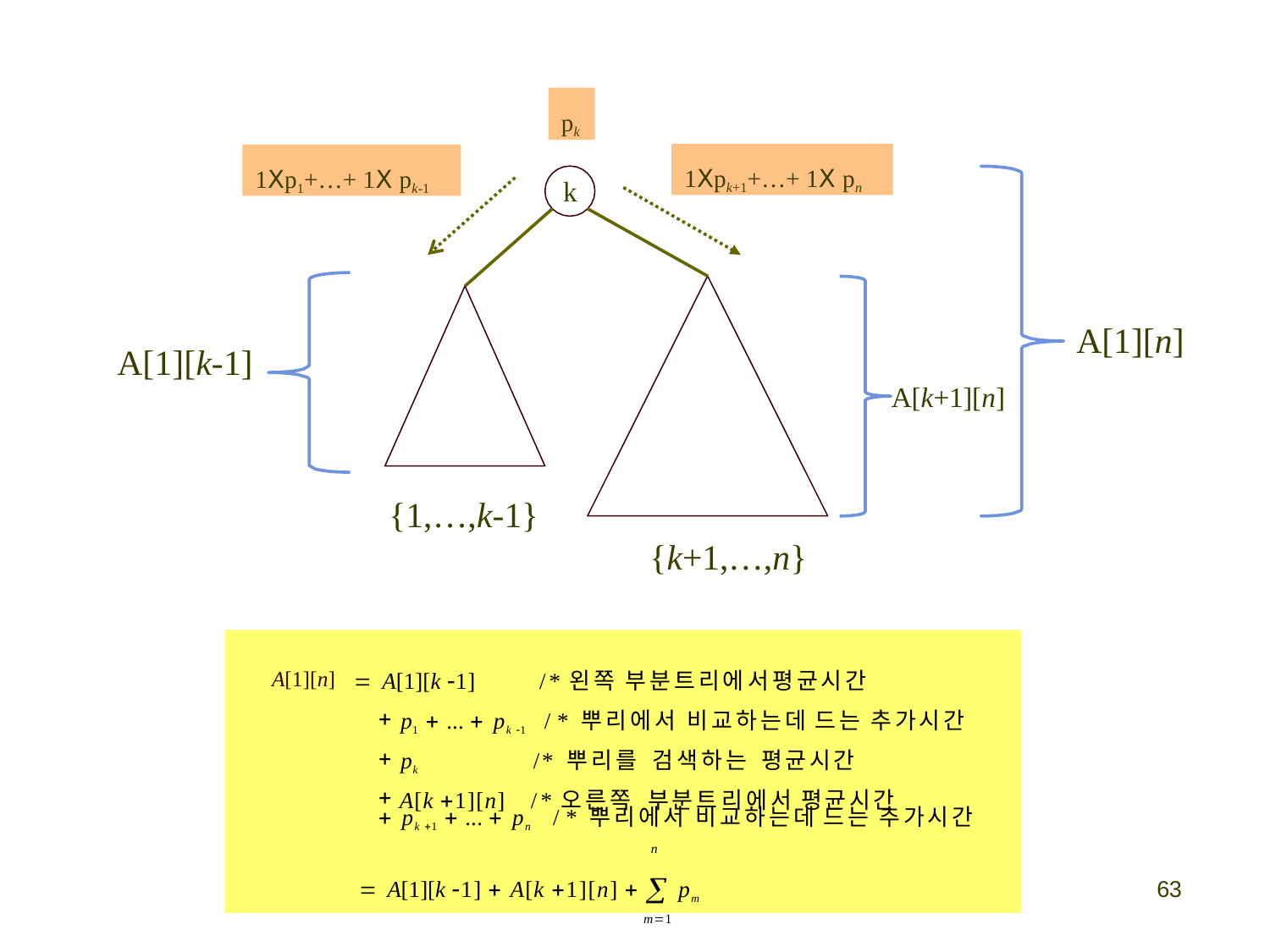

pk
1Ⅹpk+1+…+ 1Ⅹ pn
1Ⅹp1+…+ 1Ⅹ pk-1

k

A[1][n]
A[1][k-1]
A[k+1][n]
{1,…,k-1}
{k+1,…,n}

A[1][n] = A[1][k −1]	/*왼쪽 부분트리에서평균시간
p1 + ... + pk −1  / * 뿌리에서 비교하는데 드는 추가시간
pk	/* 뿌리를 검색하는 평균시간
A[k +1][n]	/*오른쪽 부분트리에서 평균시간
+ pk +1 + ... + pn  / * 뿌리에서 비교하는데 드는 추가시간
= A[1][k −1] + A[k +1][n] + ∑ pm
m=1
n
63